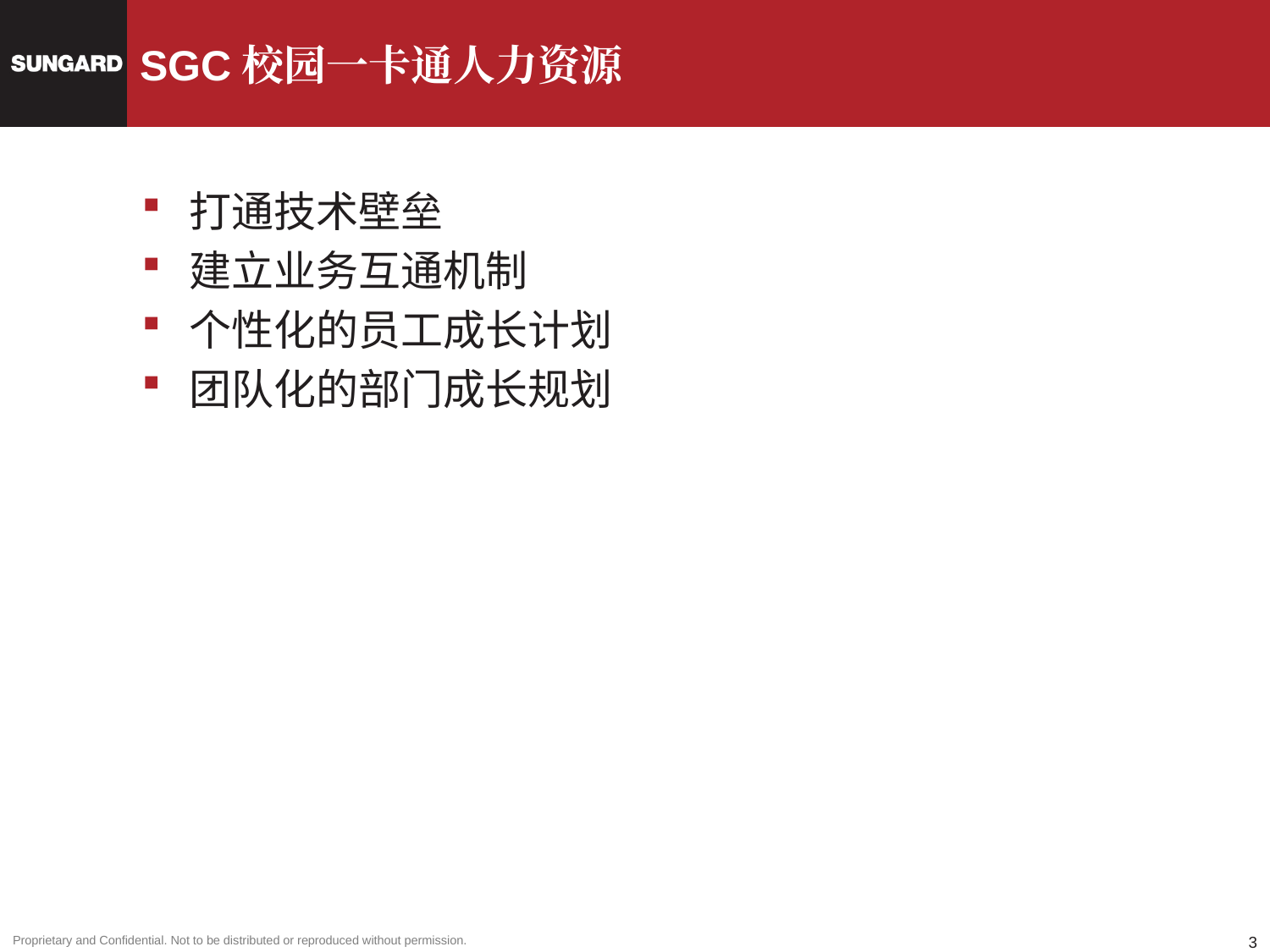

# SGC校园一卡通人力资源
打通技术壁垒
建立业务互通机制
个性化的员工成长计划
团队化的部门成长规划

3